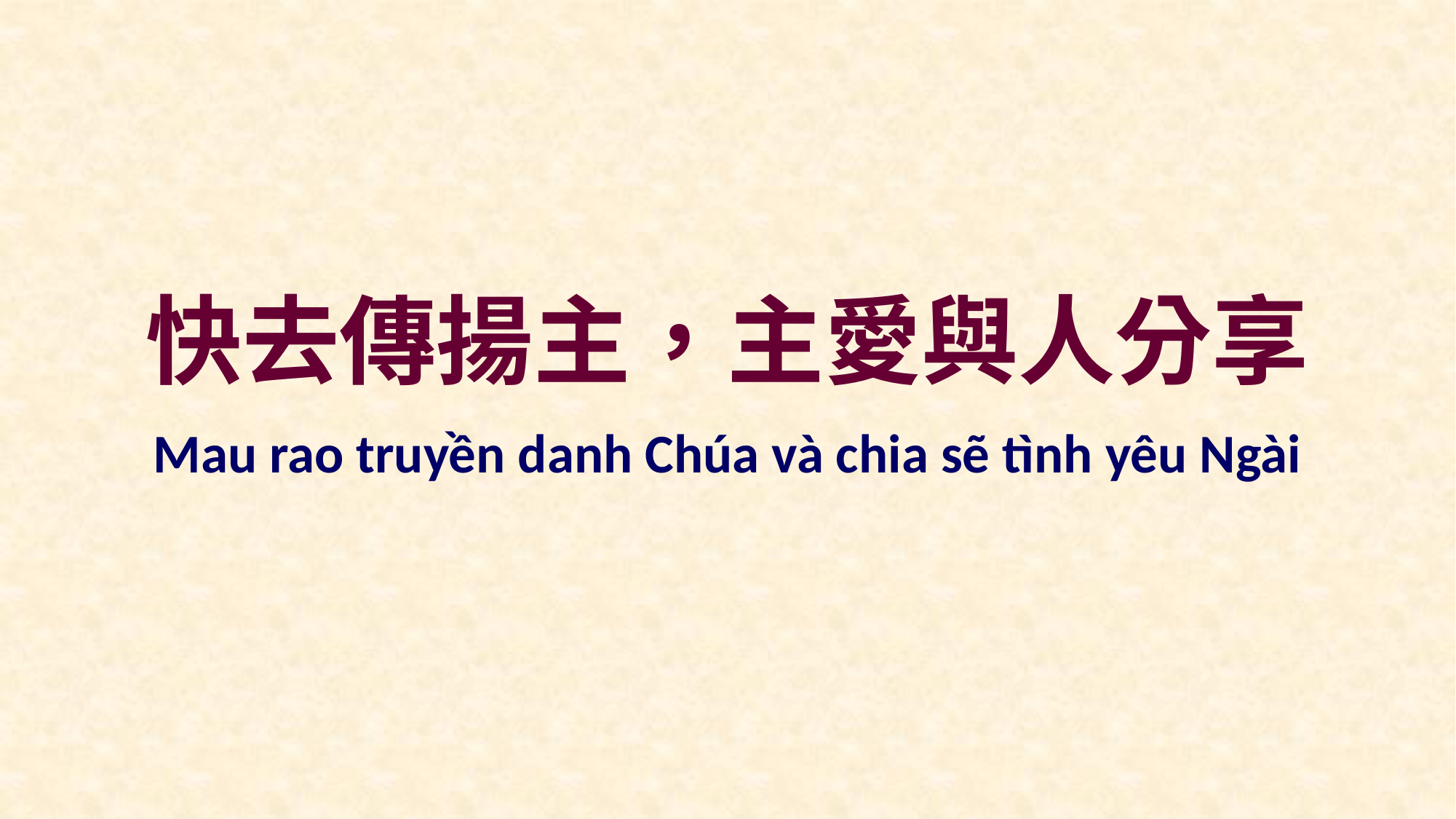

快去傳揚主，主愛與人分享
Mau rao truyền danh Chúa và chia sẽ tình yêu Ngài